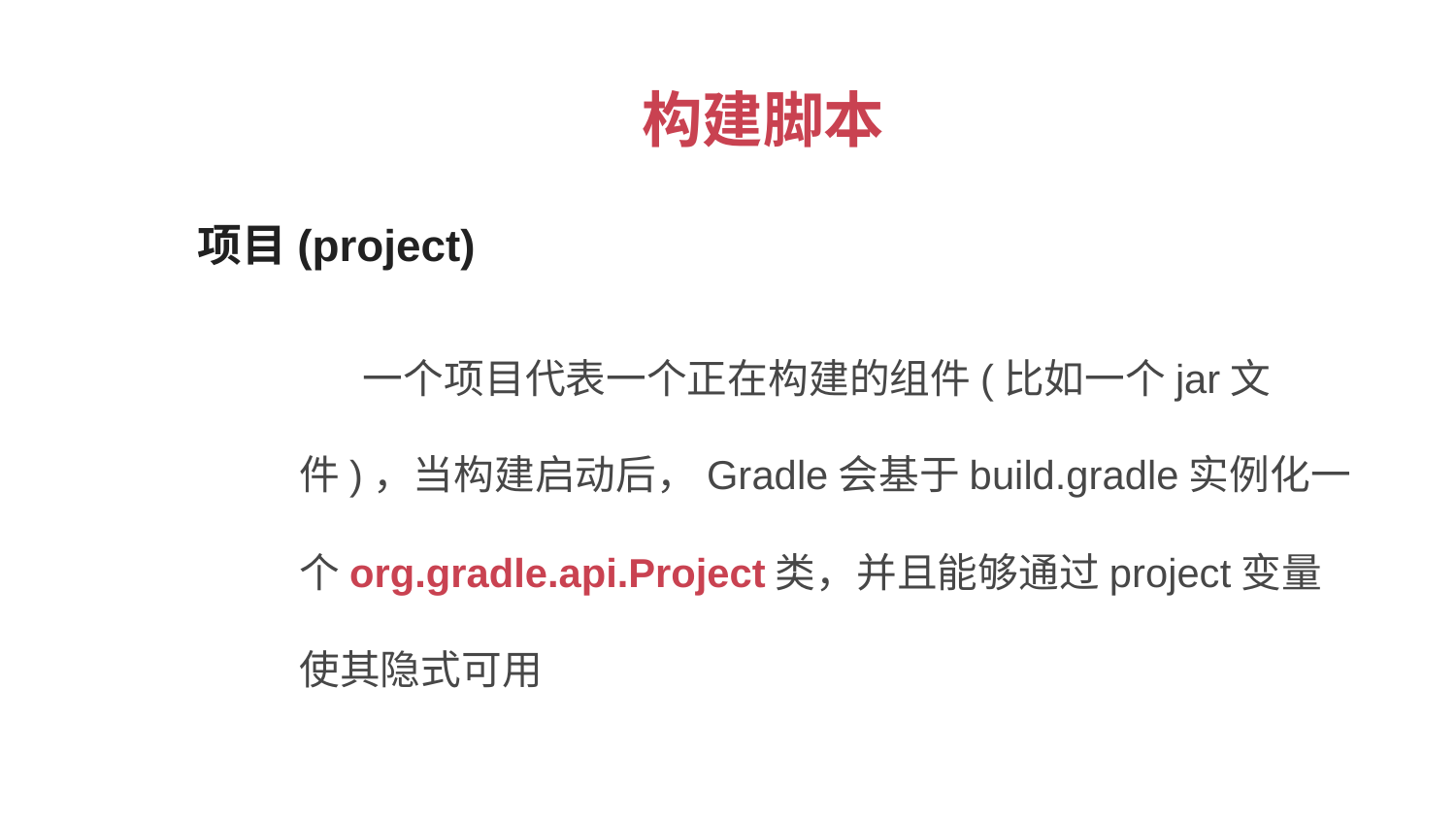

构建脚本
项目(project)
      一个项目代表一个正在构建的组件(比如一个jar文件)，当构建启动后，Gradle会基于build.gradle实例化一个org.gradle.api.Project类，并且能够通过project变量使其隐式可用